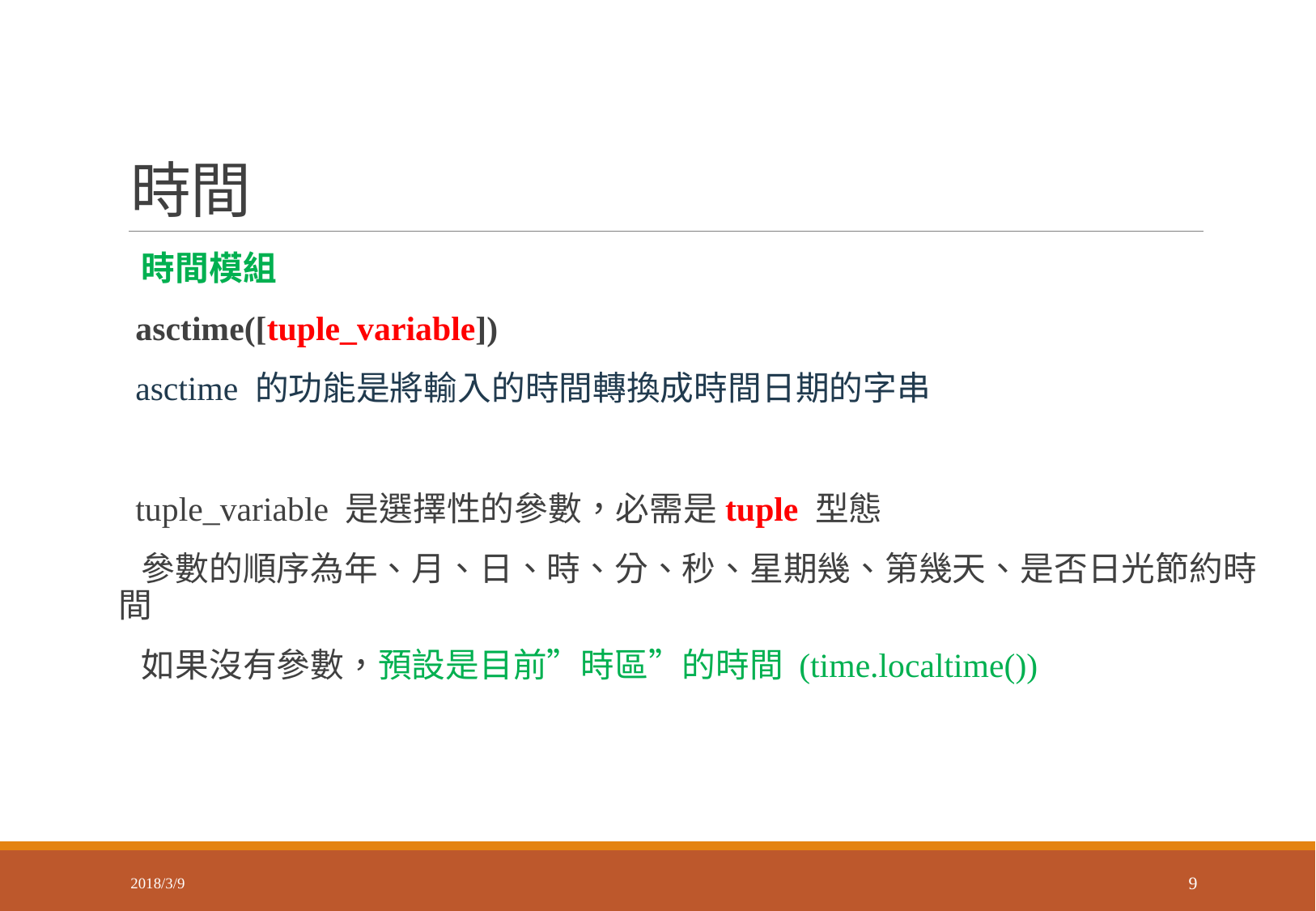

# 時間
  時間模組
  asctime([tuple_variable])
  asctime 的功能是將輸入的時間轉換成時間日期的字串

  tuple_variable 是選擇性的參數，必需是tuple 型態
  參數的順序為年、月、日、時、分、秒、星期幾、第幾天、是否日光節約時間
  如果沒有參數，預設是目前”時區”的時間 (time.localtime())

2018/3/9
9